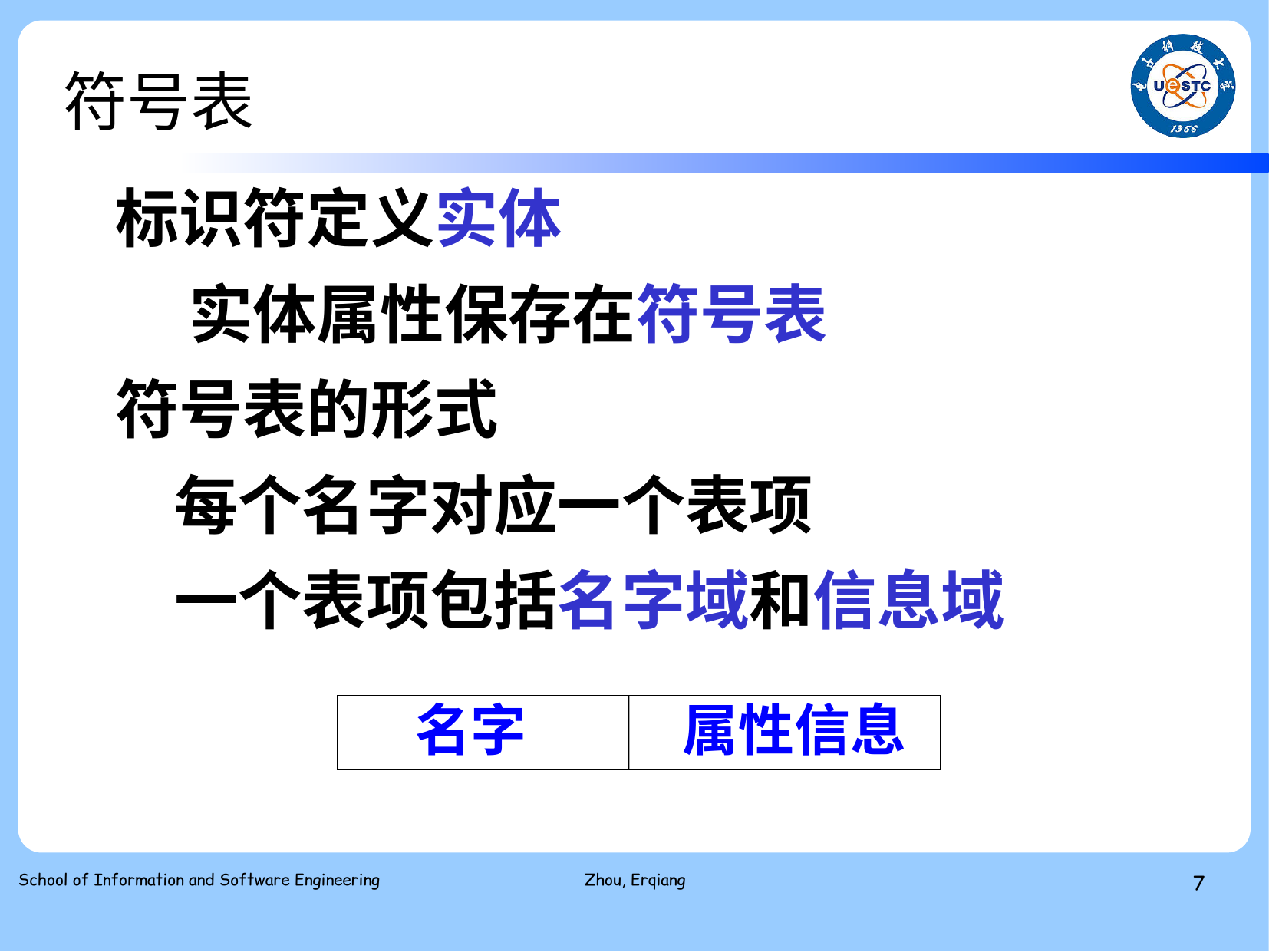

符号表
# 标识符定义实体
    实体属性保存在符号表
符号表的形式
   每个名字对应一个表项
   一个表项包括名字域和信息域

名字
属性信息

School of Information and Software Engineering
Zhou, Erqiang
7